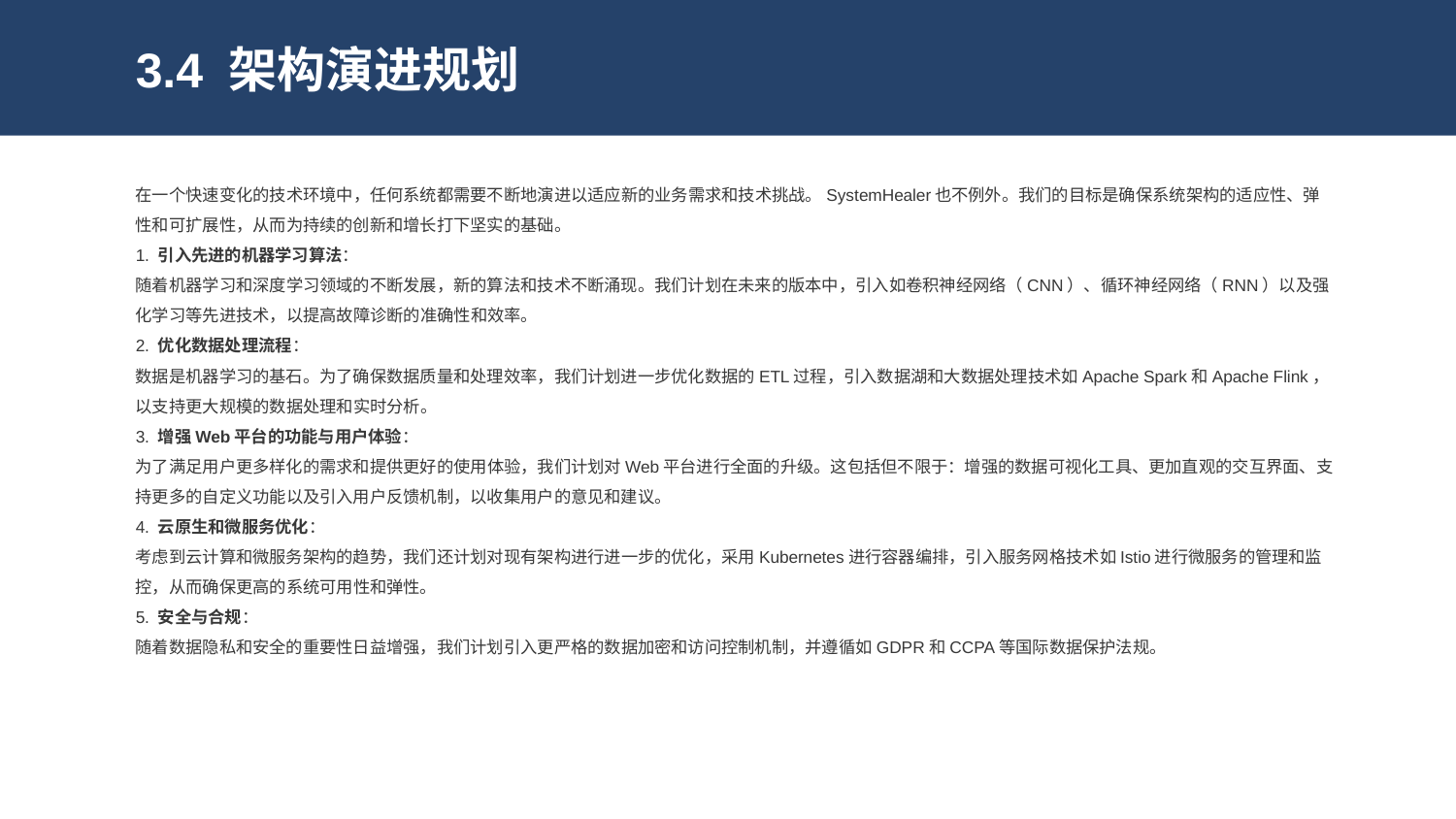

3.4 架构演进规划
在一个快速变化的技术环境中，任何系统都需要不断地演进以适应新的业务需求和技术挑战。SystemHealer也不例外。我们的目标是确保系统架构的适应性、弹性和可扩展性，从而为持续的创新和增长打下坚实的基础。
1. 引入先进的机器学习算法：
随着机器学习和深度学习领域的不断发展，新的算法和技术不断涌现。我们计划在未来的版本中，引入如卷积神经网络（CNN）、循环神经网络（RNN）以及强化学习等先进技术，以提高故障诊断的准确性和效率。
2. 优化数据处理流程：
数据是机器学习的基石。为了确保数据质量和处理效率，我们计划进一步优化数据的ETL过程，引入数据湖和大数据处理技术如Apache Spark和Apache Flink，以支持更大规模的数据处理和实时分析。
3. 增强Web平台的功能与用户体验：
为了满足用户更多样化的需求和提供更好的使用体验，我们计划对Web平台进行全面的升级。这包括但不限于：增强的数据可视化工具、更加直观的交互界面、支持更多的自定义功能以及引入用户反馈机制，以收集用户的意见和建议。
4. 云原生和微服务优化：
考虑到云计算和微服务架构的趋势，我们还计划对现有架构进行进一步的优化，采用Kubernetes进行容器编排，引入服务网格技术如Istio进行微服务的管理和监控，从而确保更高的系统可用性和弹性。
5. 安全与合规：
随着数据隐私和安全的重要性日益增强，我们计划引入更严格的数据加密和访问控制机制，并遵循如GDPR和CCPA等国际数据保护法规。